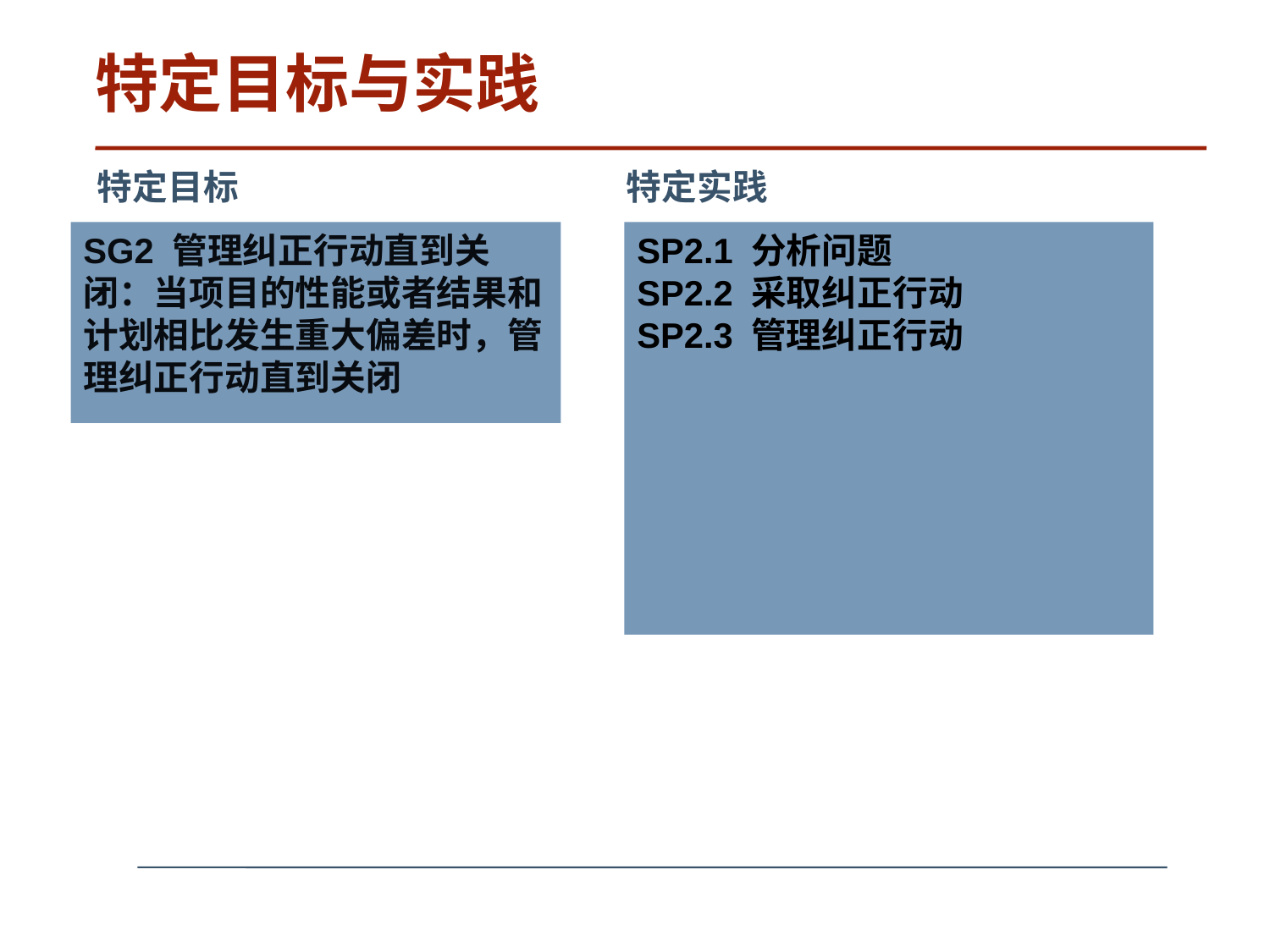

# 特定目标与实践
特定目标
特定实践
SG2 管理纠正行动直到关闭：当项目的性能或者结果和计划相比发生重大偏差时，管理纠正行动直到关闭
SP2.1 分析问题
SP2.2 采取纠正行动
SP2.3 管理纠正行动